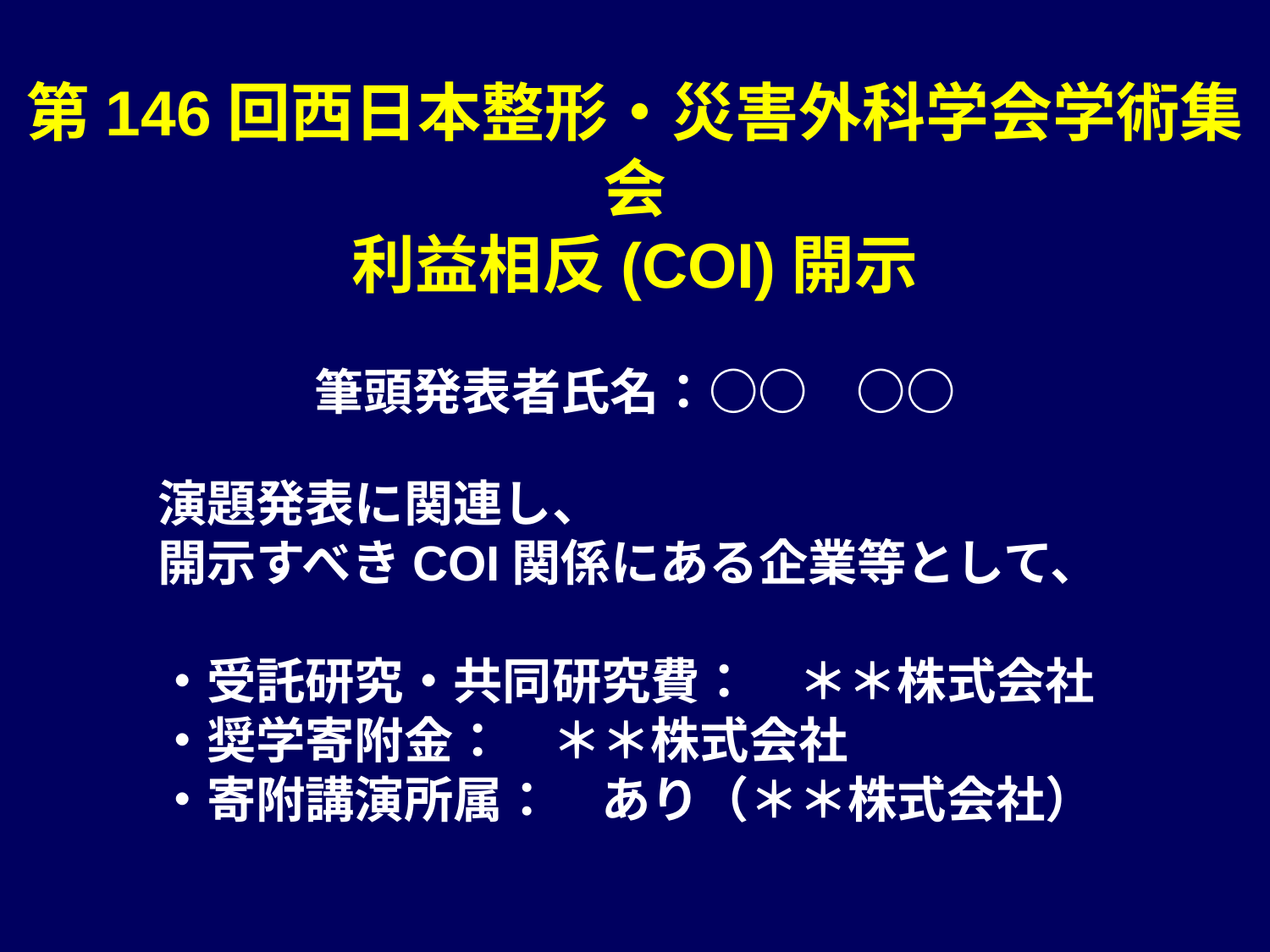

# 第146回西日本整形・災害外科学会学術集会 利益相反(COI)開示 筆頭発表者氏名：○○　○○
演題発表に関連し、
開示すべきCOI関係にある企業等として、

・受託研究・共同研究費：　＊＊株式会社
・奨学寄附金：　＊＊株式会社
・寄附講演所属：　あり（＊＊株式会社）